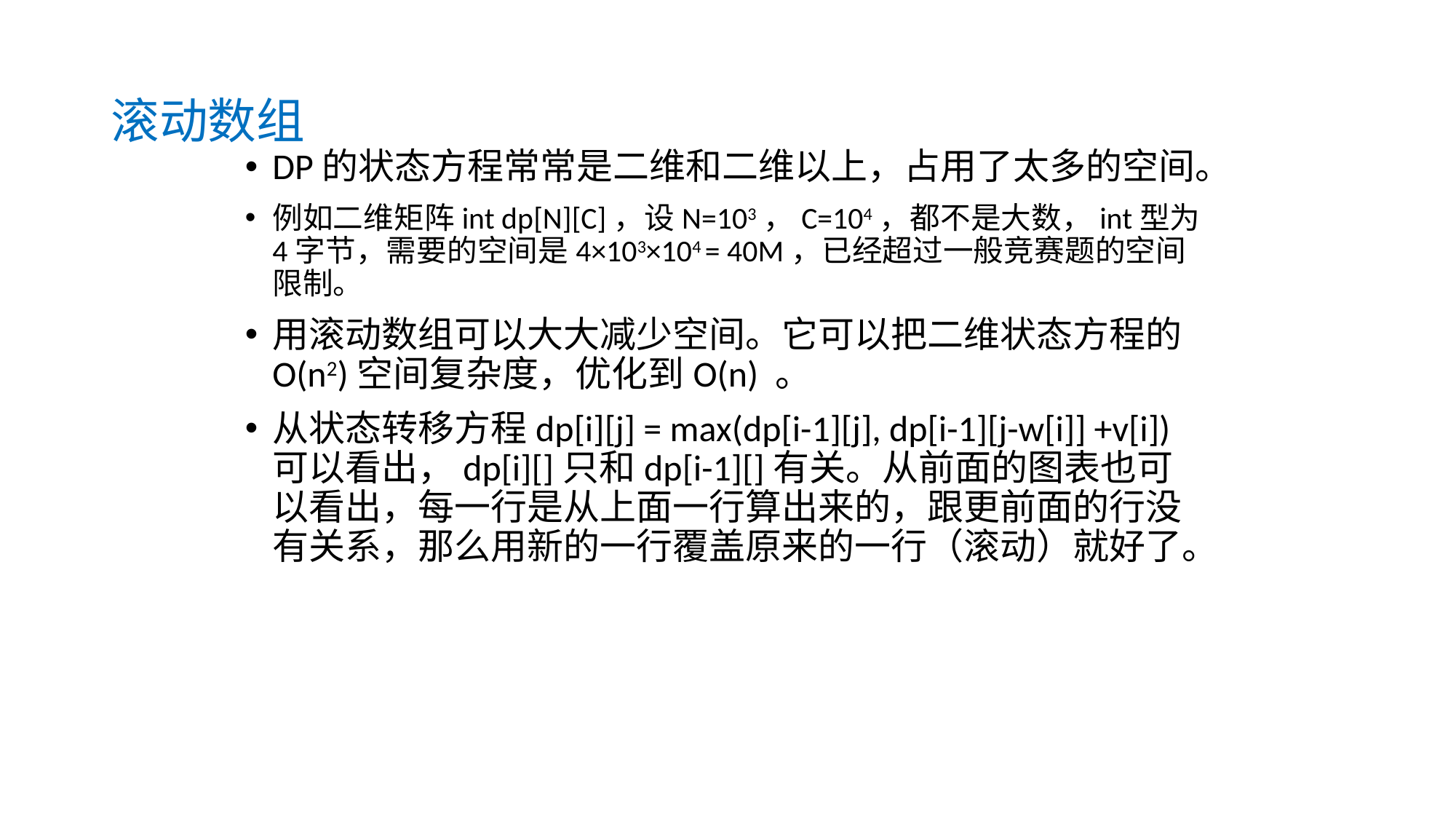

# 滚动数组
DP的状态方程常常是二维和二维以上，占用了太多的空间。
例如二维矩阵int dp[N][C]，设N=103，C=104，都不是大数，int型为4字节，需要的空间是4×103×104 = 40M，已经超过一般竞赛题的空间限制。
用滚动数组可以大大减少空间。它可以把二维状态方程的O(n2)空间复杂度，优化到O(n) 。
从状态转移方程dp[i][j] = max(dp[i-1][j], dp[i-1][j-w[i]] +v[i])可以看出，dp[i][]只和dp[i-1][]有关。从前面的图表也可以看出，每一行是从上面一行算出来的，跟更前面的行没有关系，那么用新的一行覆盖原来的一行（滚动）就好了。